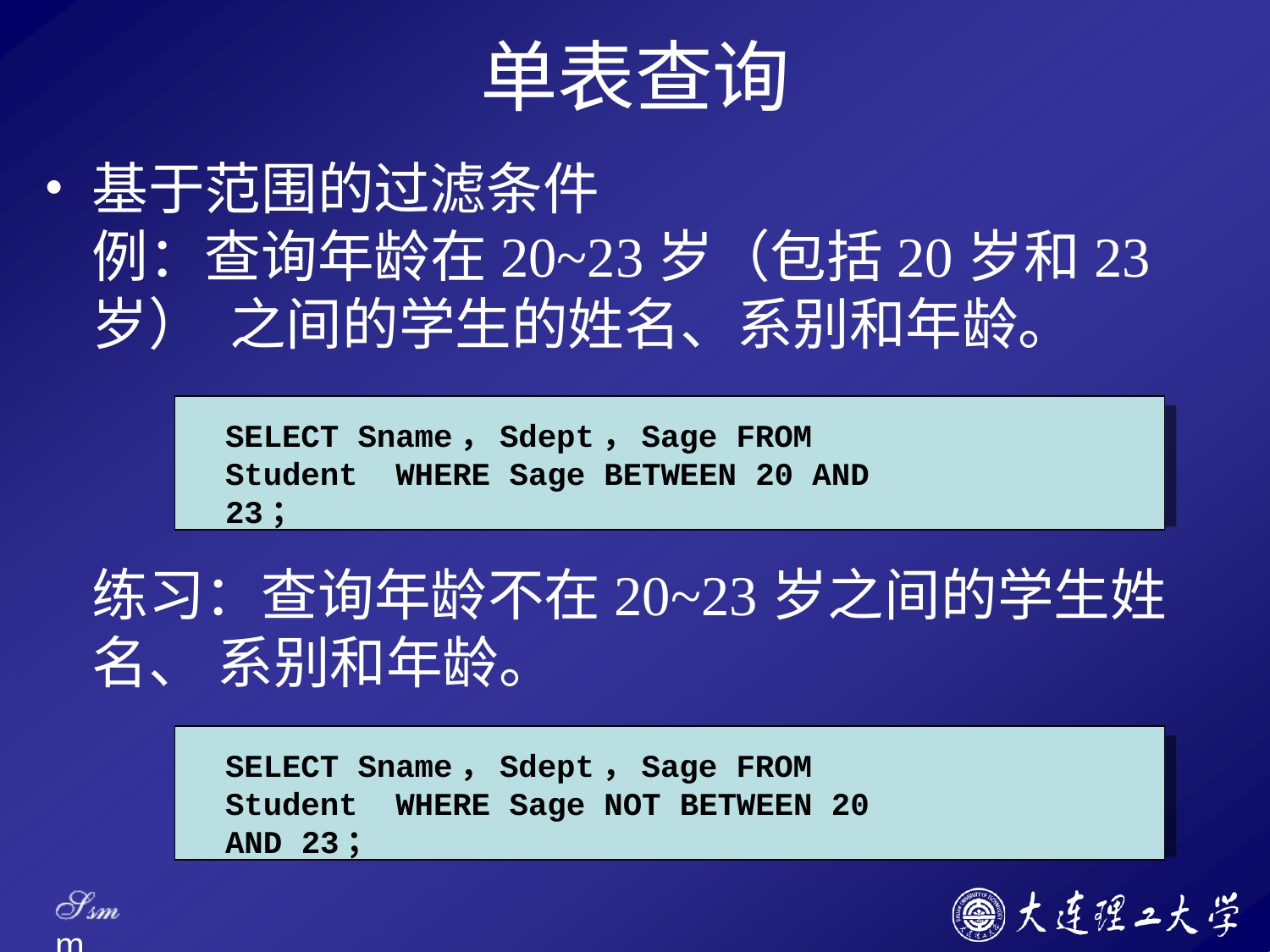

# 单表查询
基于范围的过滤条件
例：查询年龄在20~23岁（包括20岁和23岁）  之间的学生的姓名、系别和年龄。
SELECT Sname，Sdept，Sage FROM Student  WHERE Sage BETWEEN 20 AND 23；

练习：查询年龄不在20~23岁之间的学生姓名、 系别和年龄。
SELECT Sname，Sdept，Sage FROM Student  WHERE Sage NOT BETWEEN 20 AND 23；

Ssm